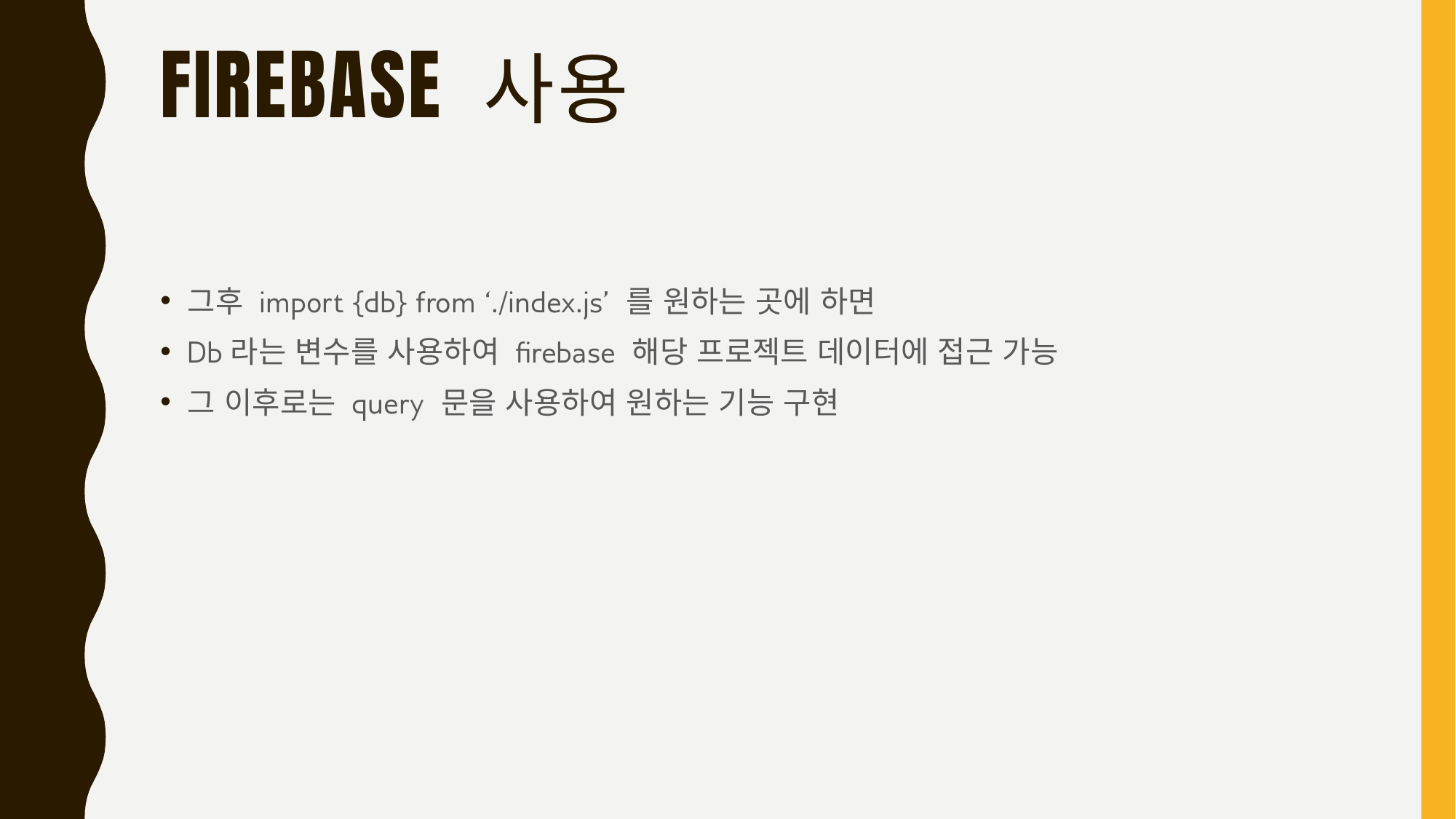

# Firebase 사용
그후 import {db} from ‘./index.js’ 를 원하는 곳에 하면
Db라는 변수를 사용하여 firebase 해당 프로젝트 데이터에 접근 가능
그 이후로는 query 문을 사용하여 원하는 기능 구현